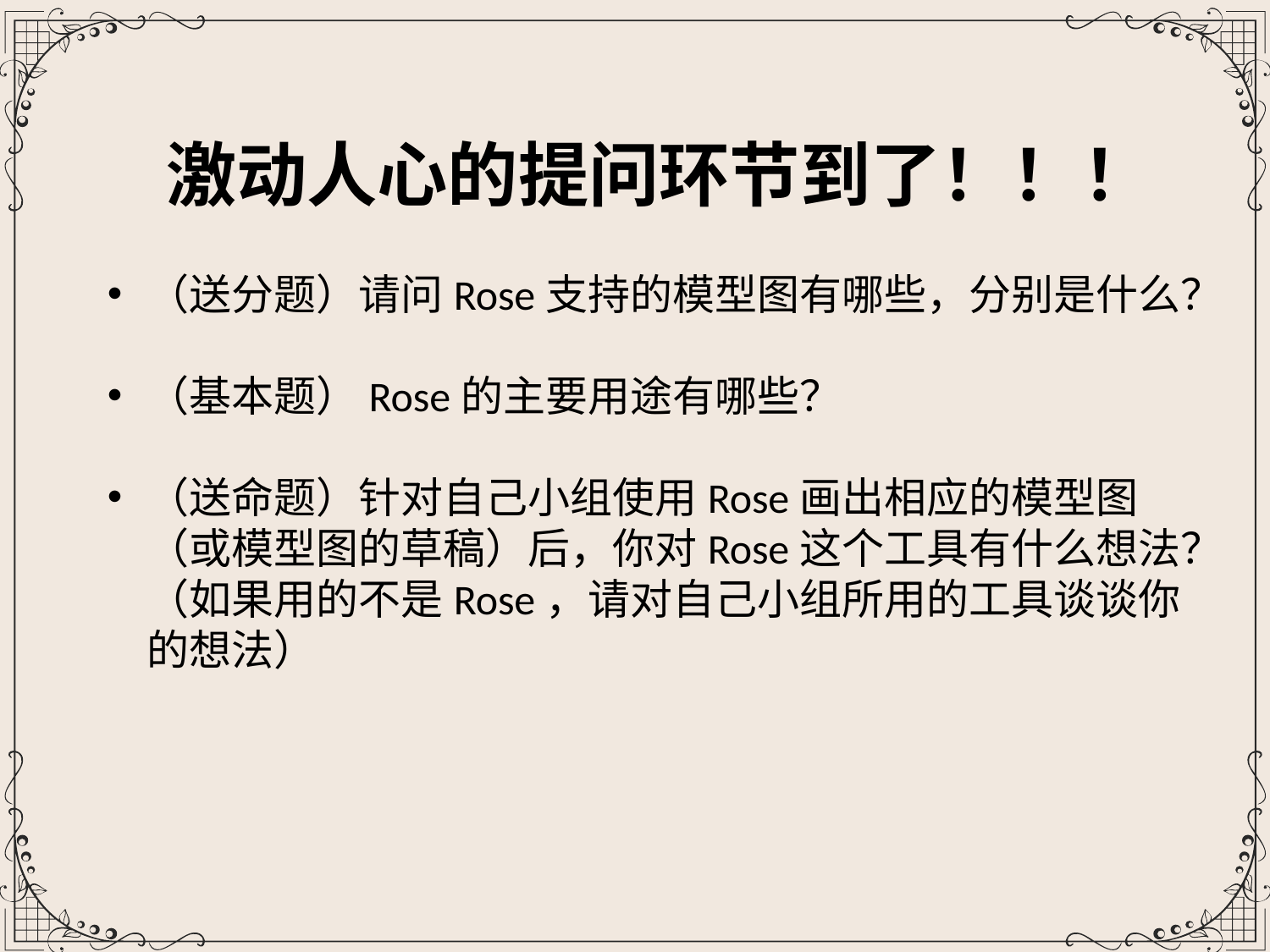

激动人心的提问环节到了！！！

（送分题）请问Rose支持的模型图有哪些，分别是什么？

（基本题）Rose的主要用途有哪些？

（送命题）针对自己小组使用Rose画出相应的模型图	（或模型图的草稿）后，你对Rose这个工具有什么想法？（如果用的不是Rose，请对自己小组所用的工具谈谈你的想法）